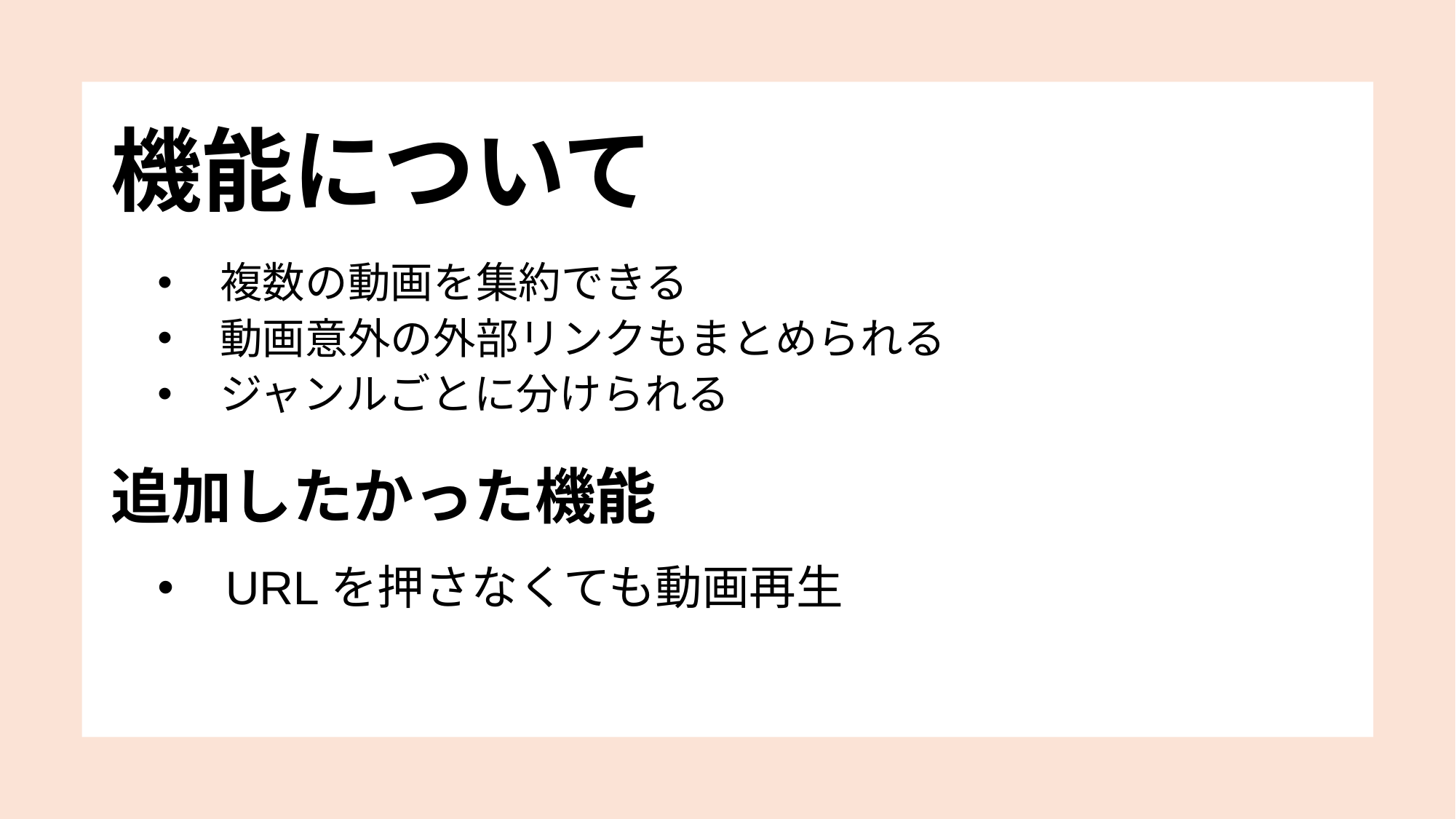

機能について

複数の動画を集約できる
動画意外の外部リンクもまとめられる
ジャンルごとに分けられる

追加したかった機能
URLを押さなくても動画再生